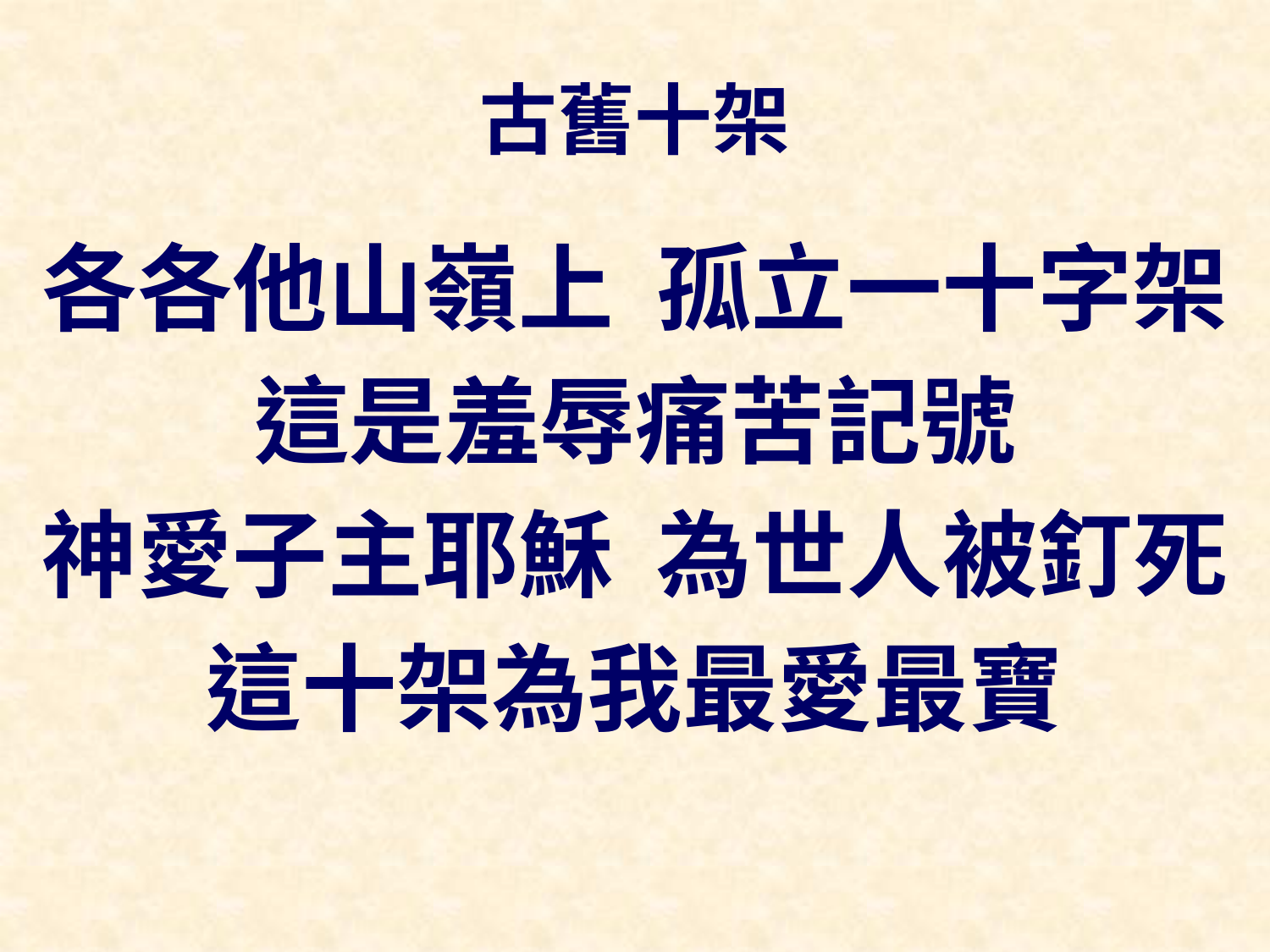

# 古舊十架
各各他山嶺上  孤立一十字架
這是羞辱痛苦記號
神愛子主耶穌  為世人被釘死
這十架為我最愛最寶